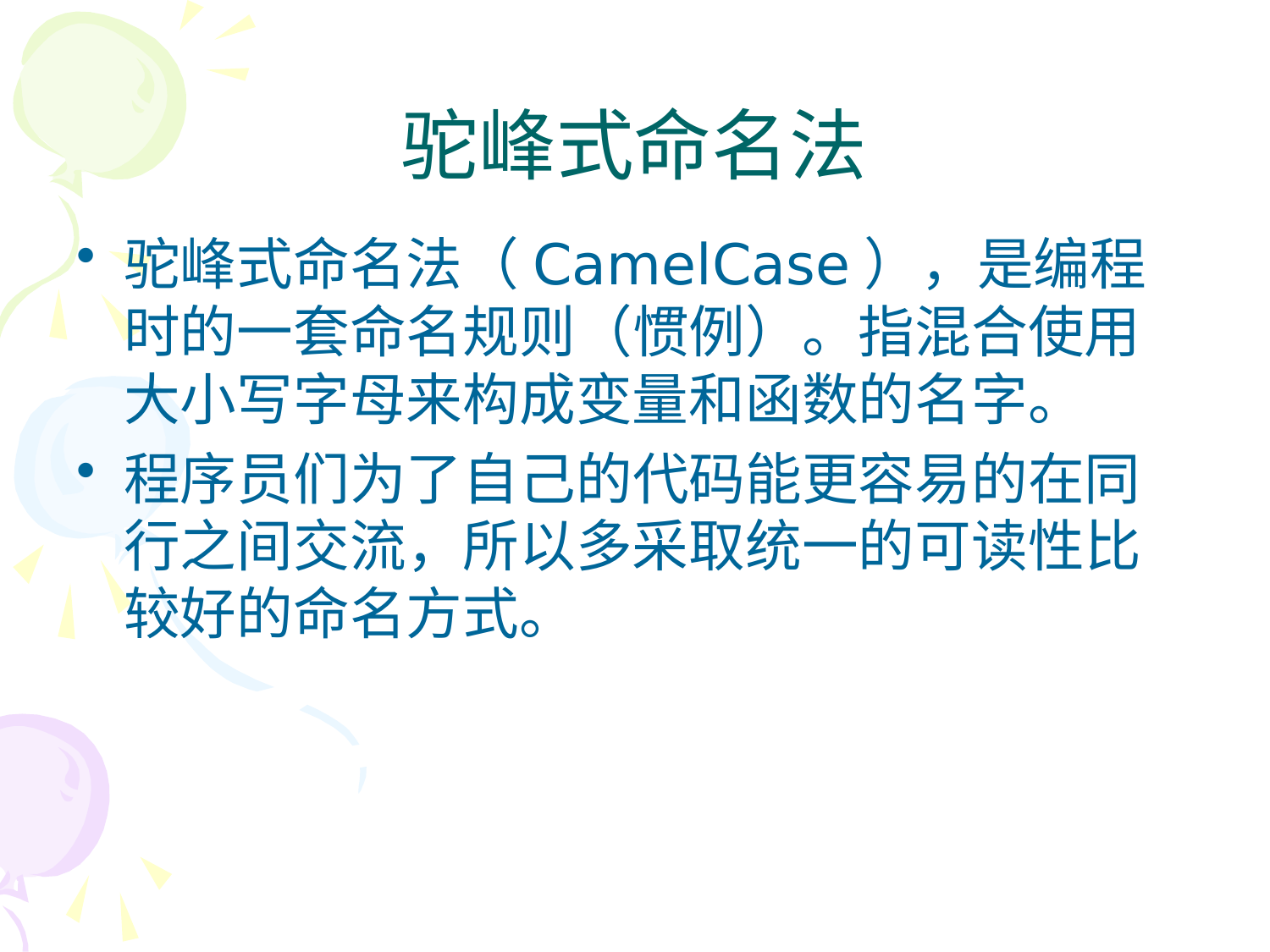

# 驼峰式命名法
驼峰式命名法（CamelCase），是编程时的一套命名规则（惯例）。指混合使用大小写字母来构成变量和函数的名字。
程序员们为了自己的代码能更容易的在同行之间交流，所以多采取统一的可读性比较好的命名方式。